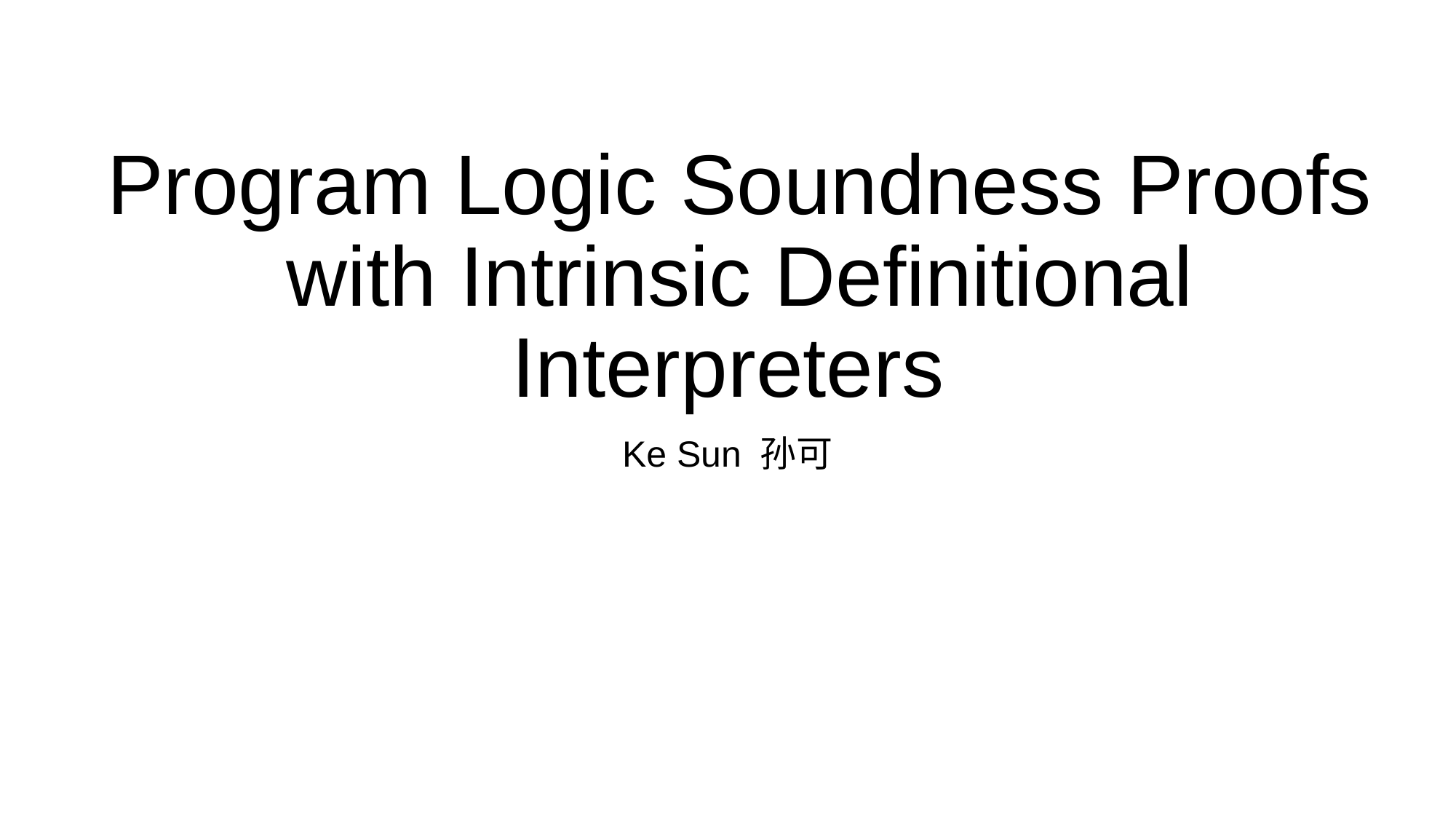

# Program Logic Soundness Proofs with Intrinsic Definitional Interpreters
Ke Sun 孙可